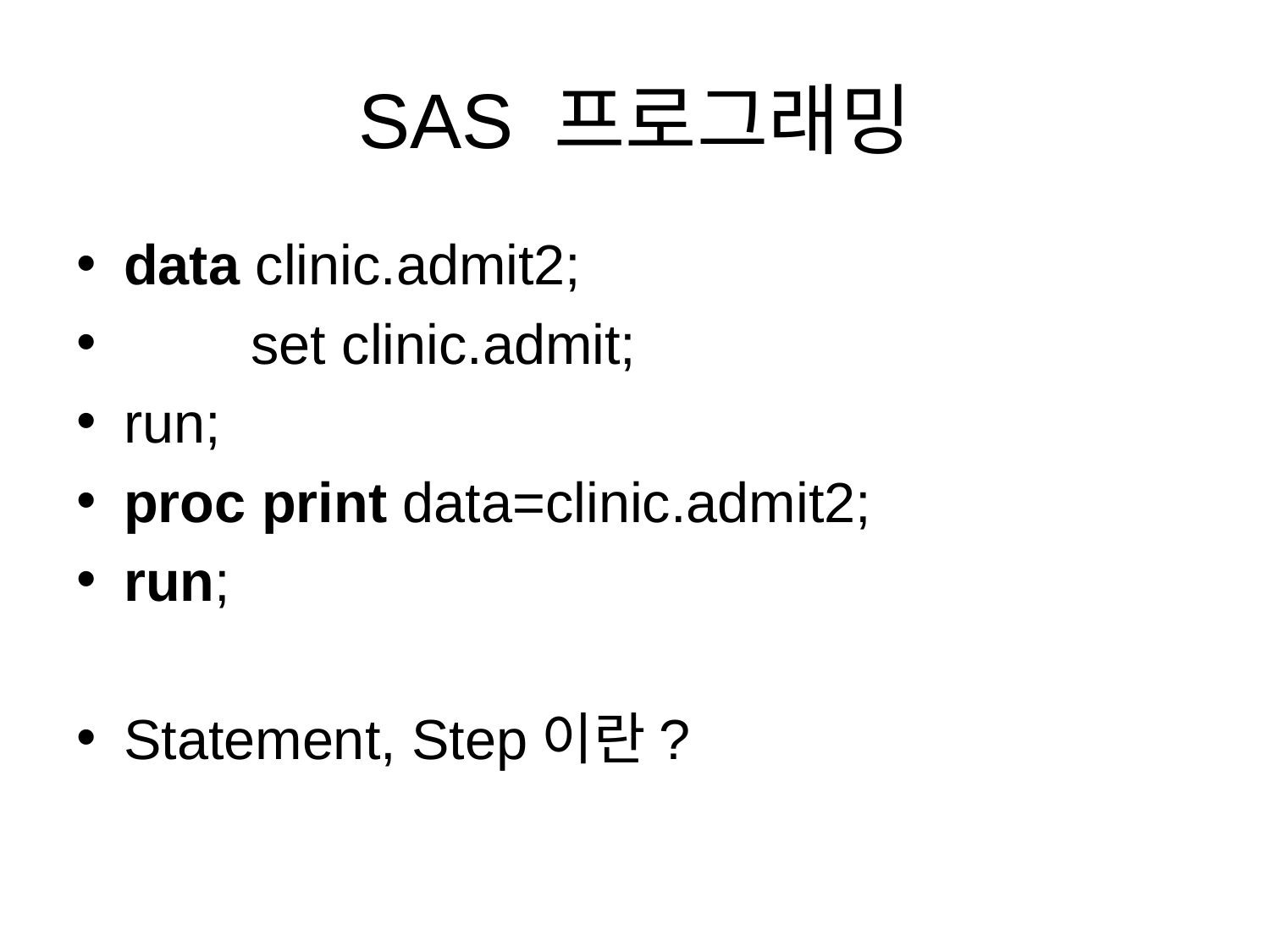

# SAS 프로그래밍
data clinic.admit2;
	set clinic.admit;
run;
proc print data=clinic.admit2;
run;

Statement, Step이란?